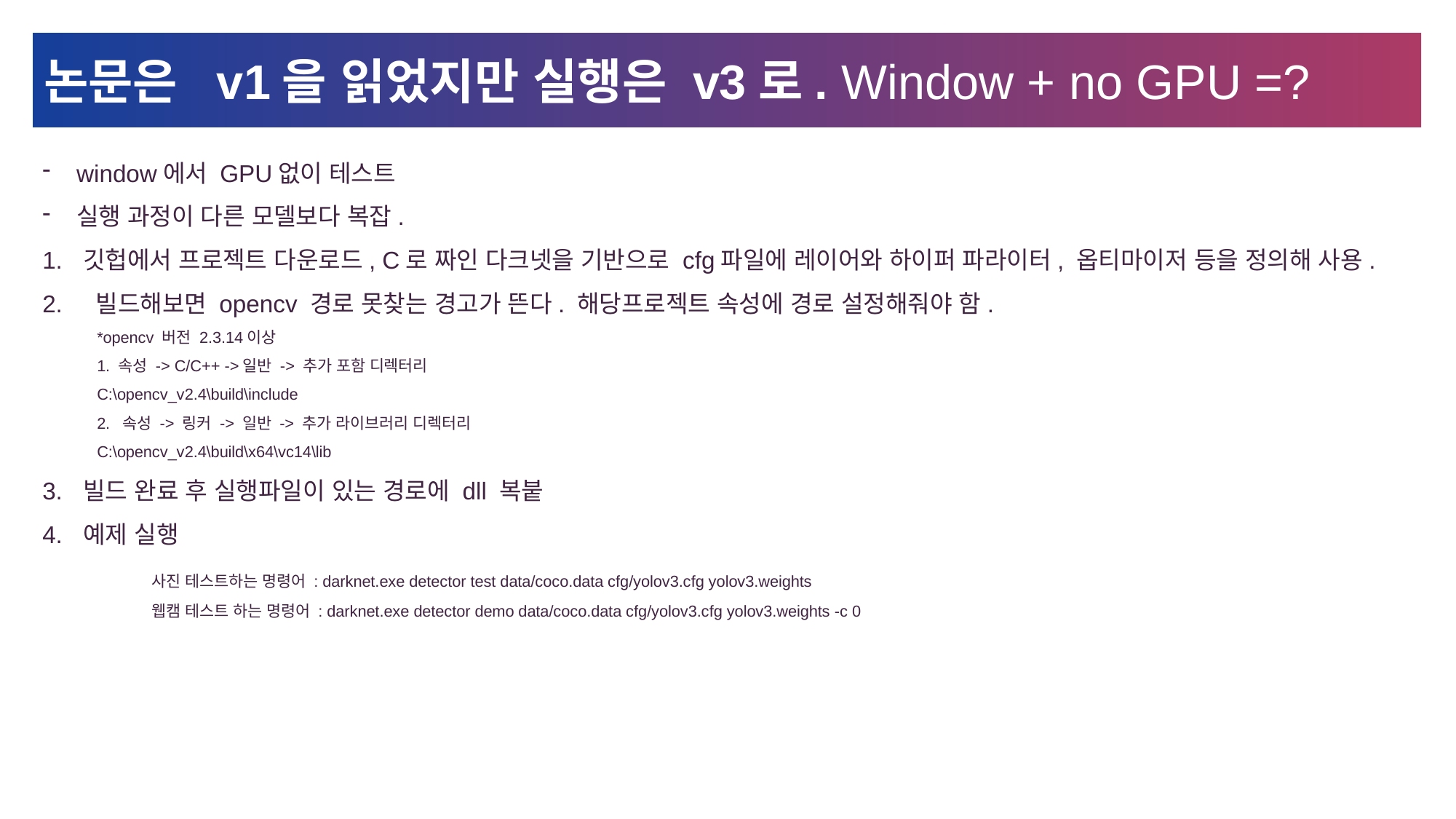

논문은  v1을 읽었지만 실행은 v3로. Window + no GPU =?
window에서 GPU없이 테스트
실행 과정이 다른 모델보다 복잡.
깃헙에서 프로젝트 다운로드, C로 짜인 다크넷을 기반으로 cfg파일에 레이어와 하이퍼 파라이터, 옵티마이저 등을 정의해 사용.
 빌드해보면 opencv 경로 못찾는 경고가 뜬다. 해당프로젝트 속성에 경로 설정해줘야 함.
*opencv 버전 2.3.14이상
1. 속성 -> C/C++ ->일반 -> 추가 포함 디렉터리
C:\opencv_v2.4\build\include
2.  속성 -> 링커 -> 일반 -> 추가 라이브러리 디렉터리
C:\opencv_v2.4\build\x64\vc14\lib
빌드 완료 후 실행파일이 있는 경로에 dll 복붙
예제 실행
	사진 테스트하는 명령어 : darknet.exe detector test data/coco.data cfg/yolov3.cfg yolov3.weights
	웹캠 테스트 하는 명령어 : darknet.exe detector demo data/coco.data cfg/yolov3.cfg yolov3.weights -c 0